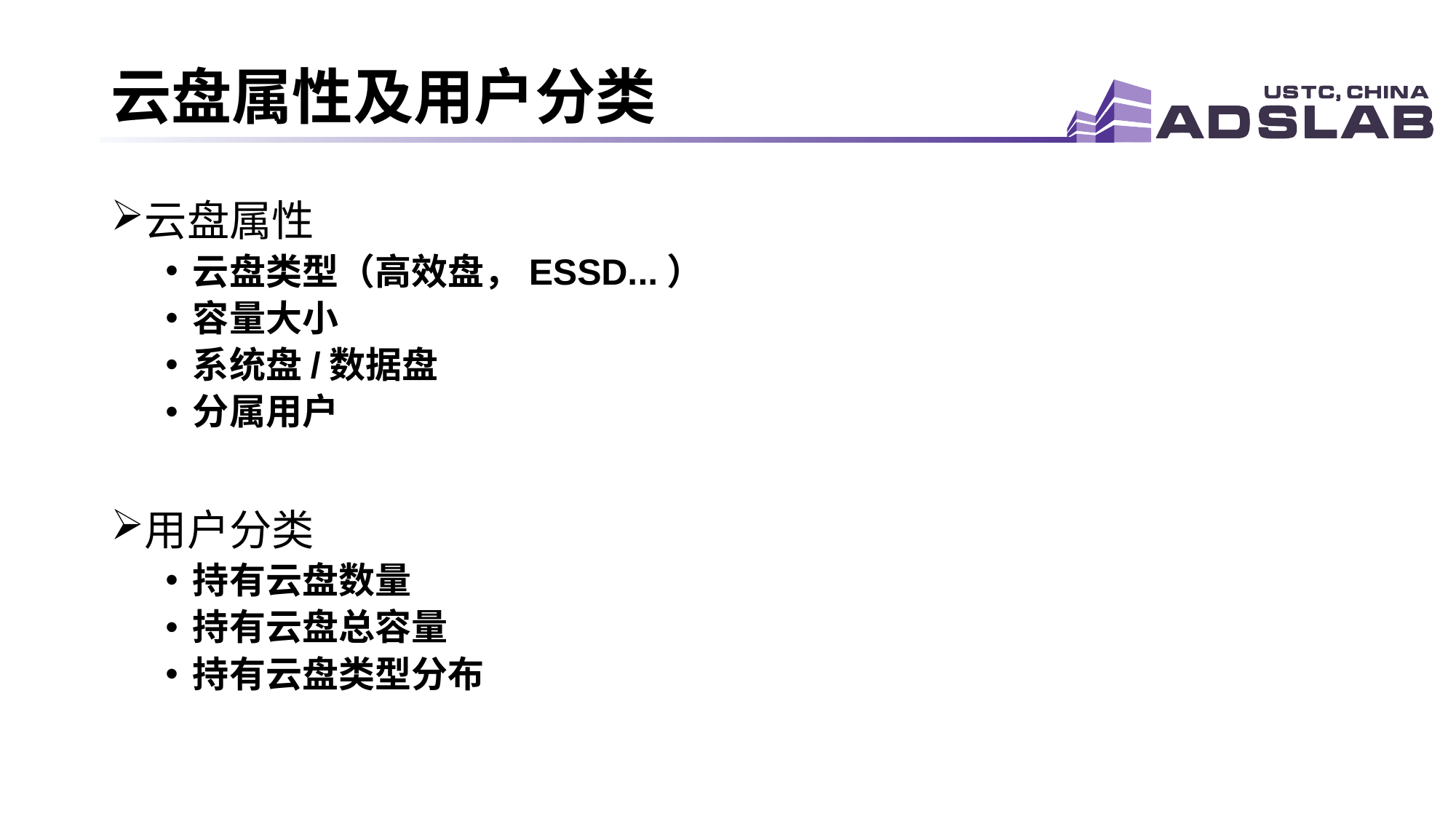

# 云盘属性及用户分类
云盘属性
云盘类型（高效盘，ESSD...）
容量大小
系统盘/数据盘
分属用户

用户分类
持有云盘数量
持有云盘总容量
持有云盘类型分布
6